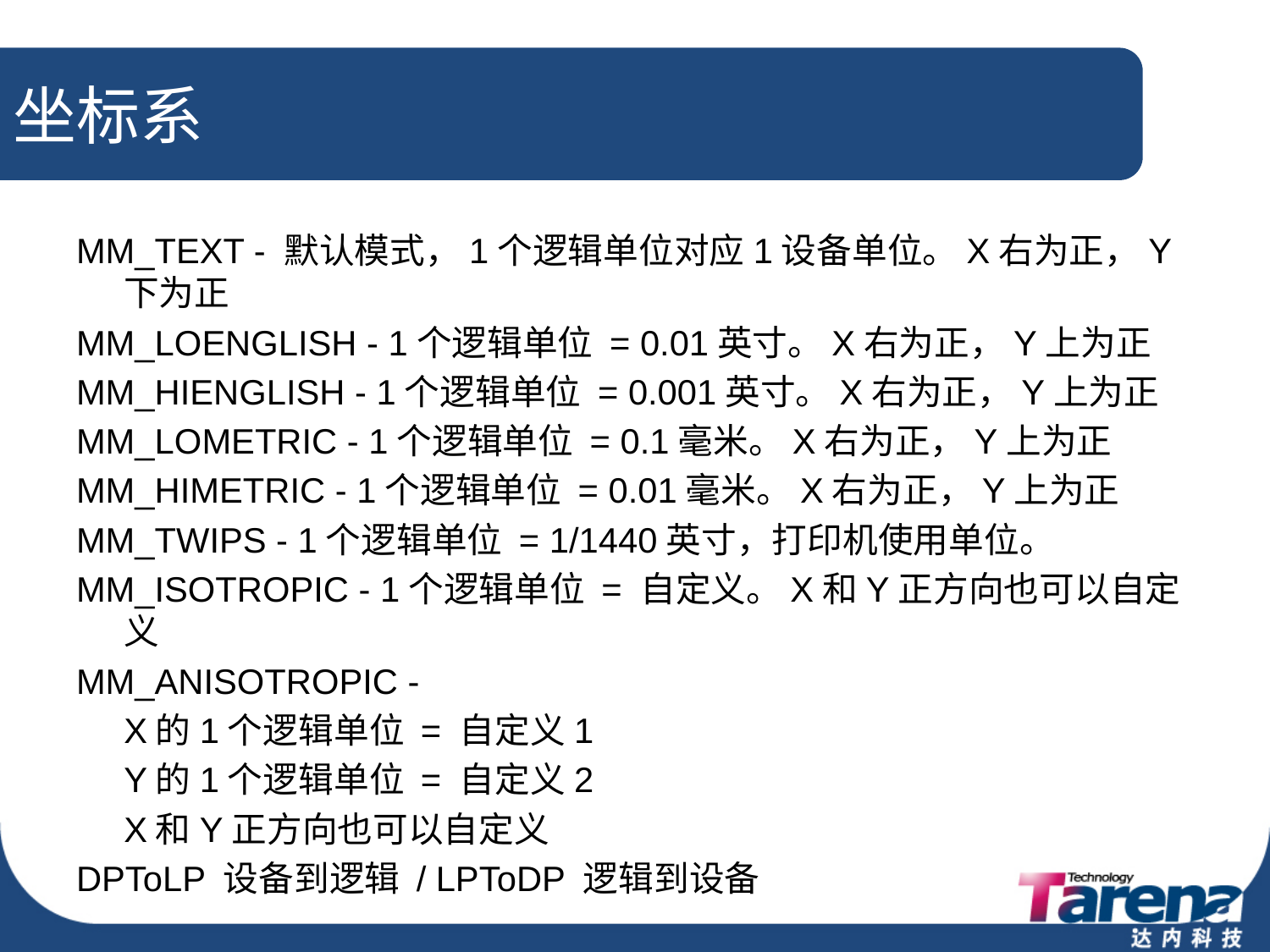

# 坐标系
MM_TEXT - 默认模式，1个逻辑单位对应1设备单位。X右为正，Y下为正
MM_LOENGLISH - 1个逻辑单位 = 0.01英寸。X右为正，Y上为正
MM_HIENGLISH - 1个逻辑单位 = 0.001英寸。X右为正，Y上为正
MM_LOMETRIC - 1个逻辑单位 = 0.1毫米。X右为正，Y上为正
MM_HIMETRIC - 1个逻辑单位 = 0.01毫米。X右为正，Y上为正
MM_TWIPS - 1个逻辑单位 = 1/1440英寸，打印机使用单位。
MM_ISOTROPIC - 1个逻辑单位 = 自定义。X和Y正方向也可以自定义
MM_ANISOTROPIC -
	X的1个逻辑单位 = 自定义1
	Y的1个逻辑单位 = 自定义2
	X和Y正方向也可以自定义
DPToLP 设备到逻辑 / LPToDP 逻辑到设备